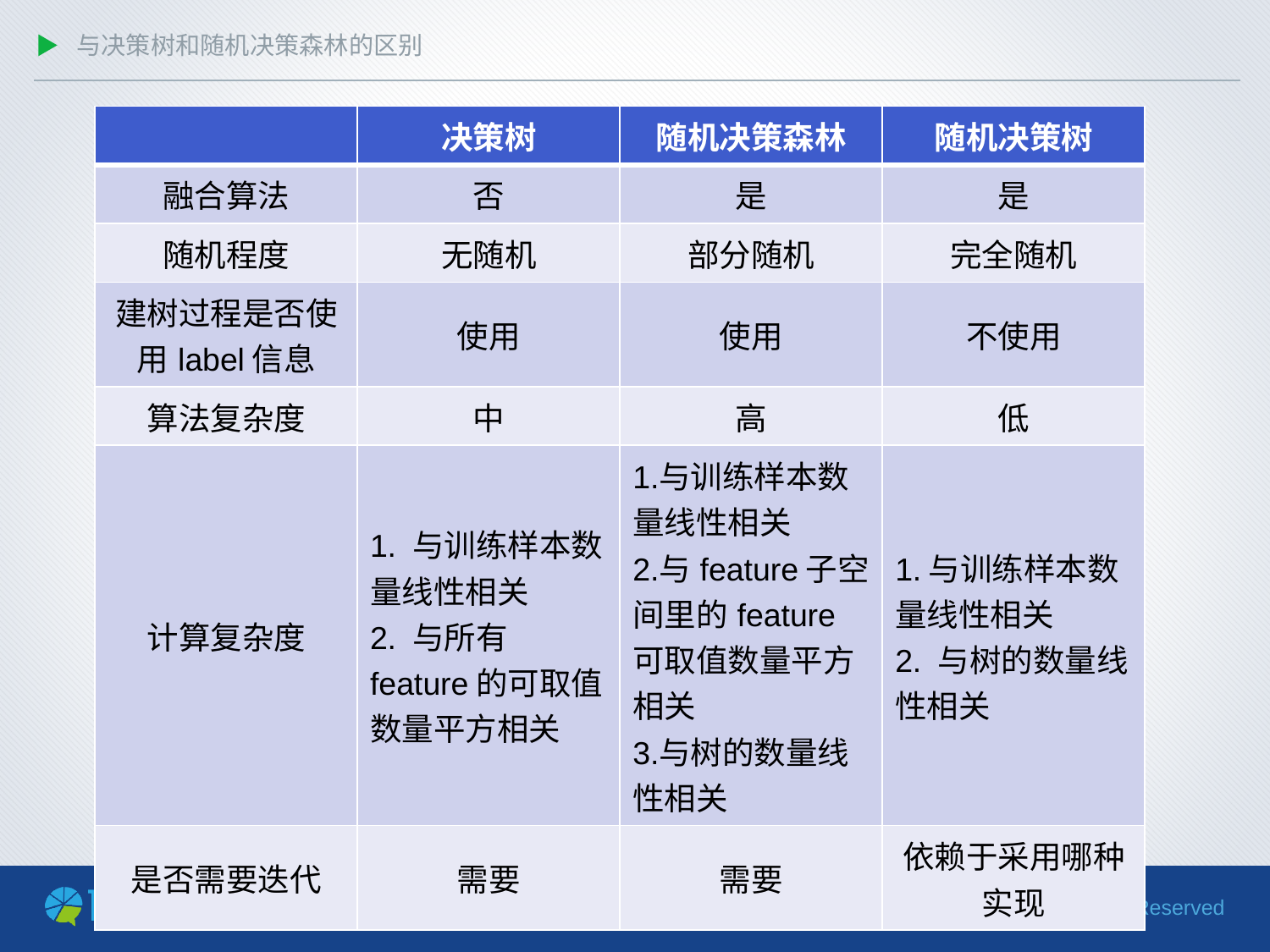

# 与决策树和随机决策森林的区别
|  | 决策树 | 随机决策森林 | 随机决策树 |
| --- | --- | --- | --- |
| 融合算法 | 否 | 是 | 是 |
| 随机程度 | 无随机 | 部分随机 | 完全随机 |
| 建树过程是否使用label信息 | 使用 | 使用 | 不使用 |
| 算法复杂度 | 中 | 高 | 低 |
| 计算复杂度 | 1. 与训练样本数量线性相关 2. 与所有feature的可取值数量平方相关 | 与训练样本数量线性相关 与feature子空间里的feature可取值数量平方相关 与树的数量线性相关 | 1.与训练样本数量线性相关 2. 与树的数量线性相关 |
| 是否需要迭代 | 需要 | 需要 | 依赖于采用哪种实现 |